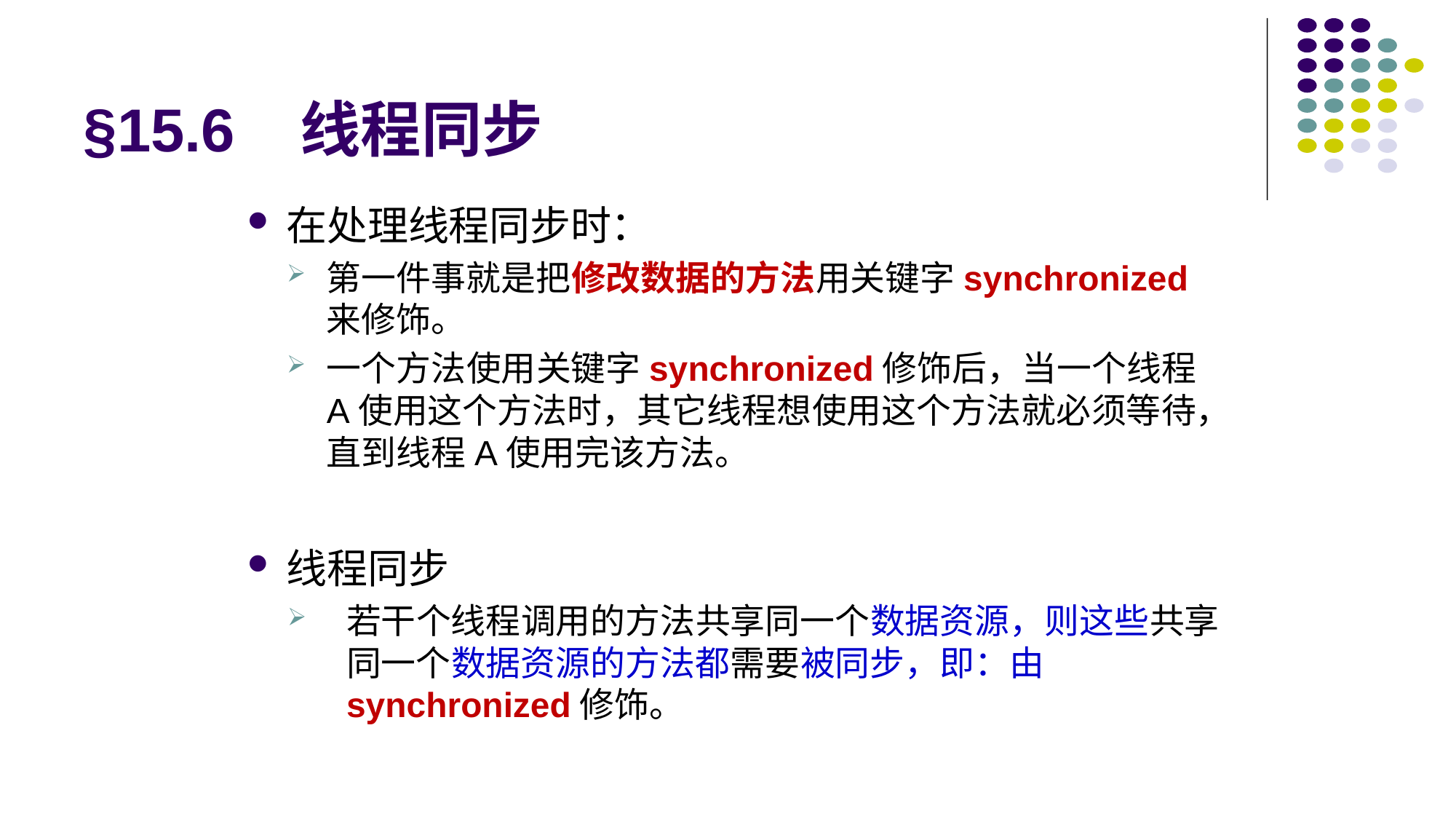

# §15.6   线程同步
在处理线程同步时：
第一件事就是把修改数据的方法用关键字synchronized来修饰。
一个方法使用关键字synchronized修饰后，当一个线程A使用这个方法时，其它线程想使用这个方法就必须等待，直到线程A使用完该方法。

线程同步
若干个线程调用的方法共享同一个数据资源，则这些共享同一个数据资源的方法都需要被同步，即：由synchronized修饰。
67